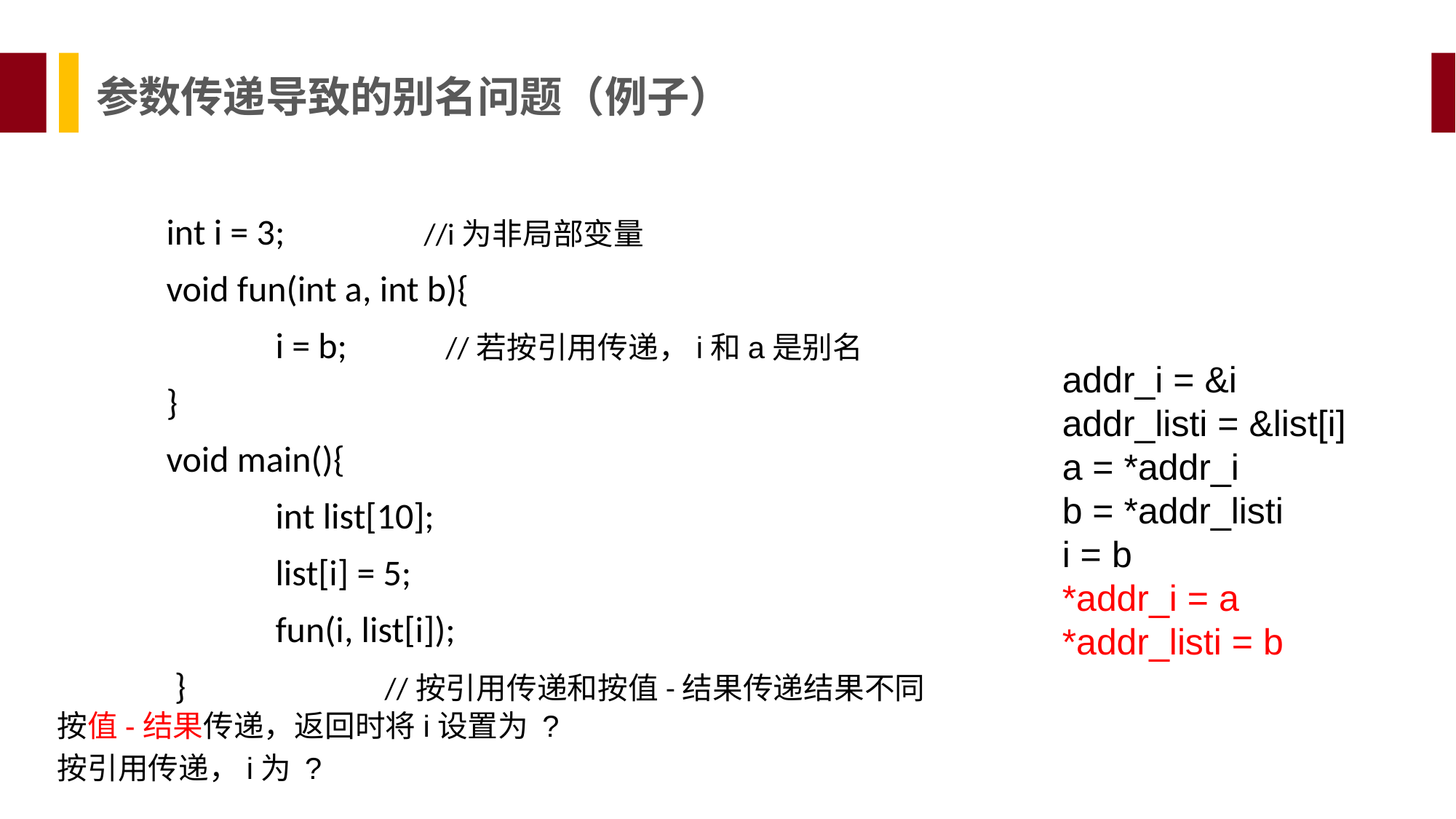

参数传递导致的别名问题（例子）
	int i = 3;                 //i为非局部变量
	void fun(int a, int b){
		i = b;            //若按引用传递，i和a是别名
	}
	void main(){
		int list[10];
		list[i] = 5;
		fun(i, list[i]);
	 }		//按引用传递和按值-结果传递结果不同
按值-结果传递，返回时将i设置为 ?
按引用传递，i为 ?
addr_i = &i
addr_listi = &list[i]
a = *addr_i
b = *addr_listi
i = b
*addr_i = a
*addr_listi = b